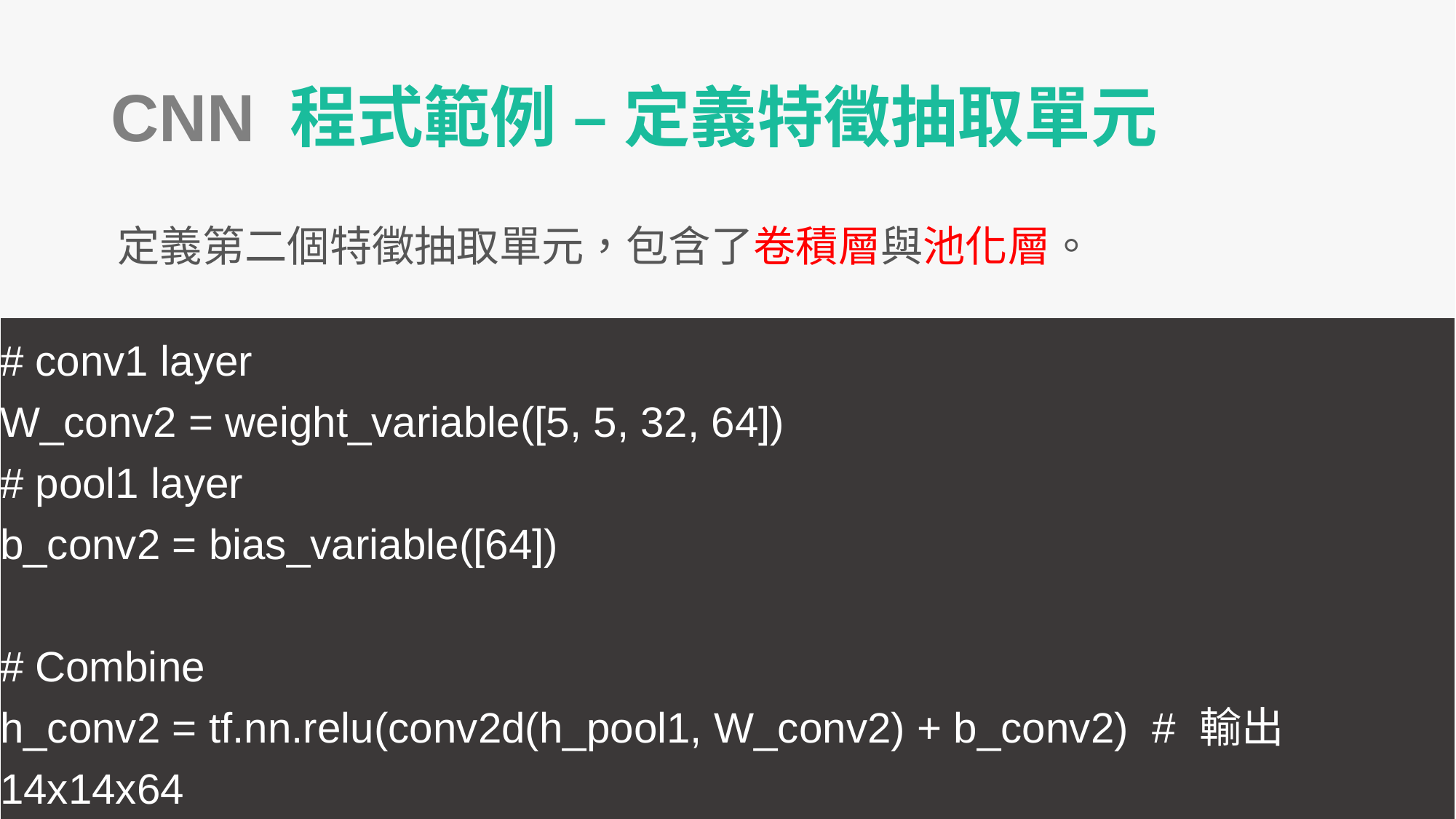

CNN 程式範例 – 定義特徵抽取單元
定義第二個特徵抽取單元，包含了卷積層與池化層。
# conv1 layer
W_conv2 = weight_variable([5, 5, 32, 64])
# pool1 layer
b_conv2 = bias_variable([64])

# Combine
h_conv2 = tf.nn.relu(conv2d(h_pool1, W_conv2) + b_conv2)  # 輸出 14x14x64
h_pool2 = max_pool_2x2(h_conv2)  # 輸出7x7x64